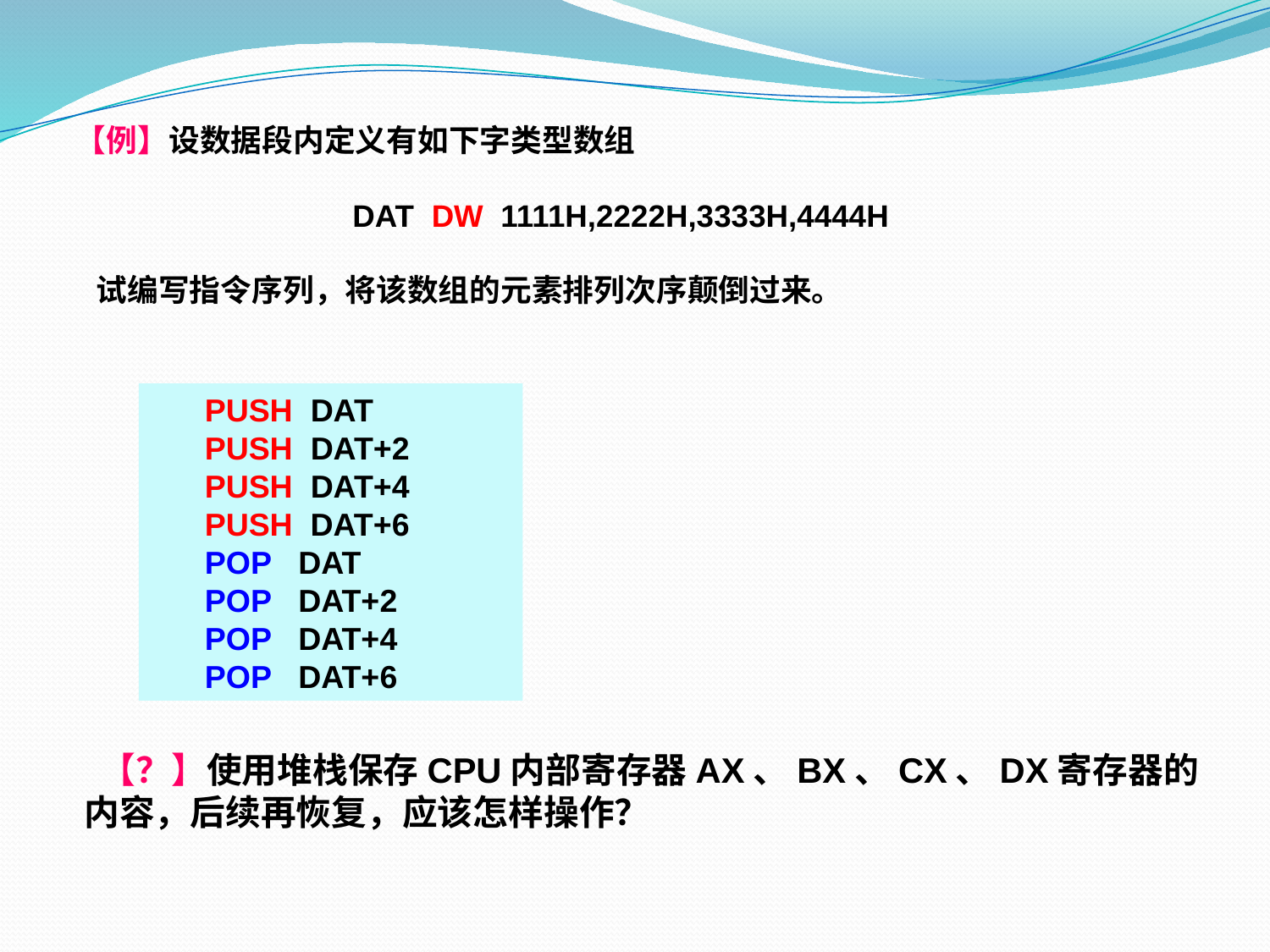

【例】设数据段内定义有如下字类型数组

DAT  DW  1111H,2222H,3333H,4444H

    试编写指令序列，将该数组的元素排列次序颠倒过来。
      PUSH  DAT
      PUSH  DAT+2
      PUSH  DAT+4
      PUSH  DAT+6
      POP   DAT
      POP   DAT+2
      POP   DAT+4
      POP   DAT+6
 【？】使用堆栈保存CPU内部寄存器AX、BX、CX、DX寄存器的内容，后续再恢复，应该怎样操作？